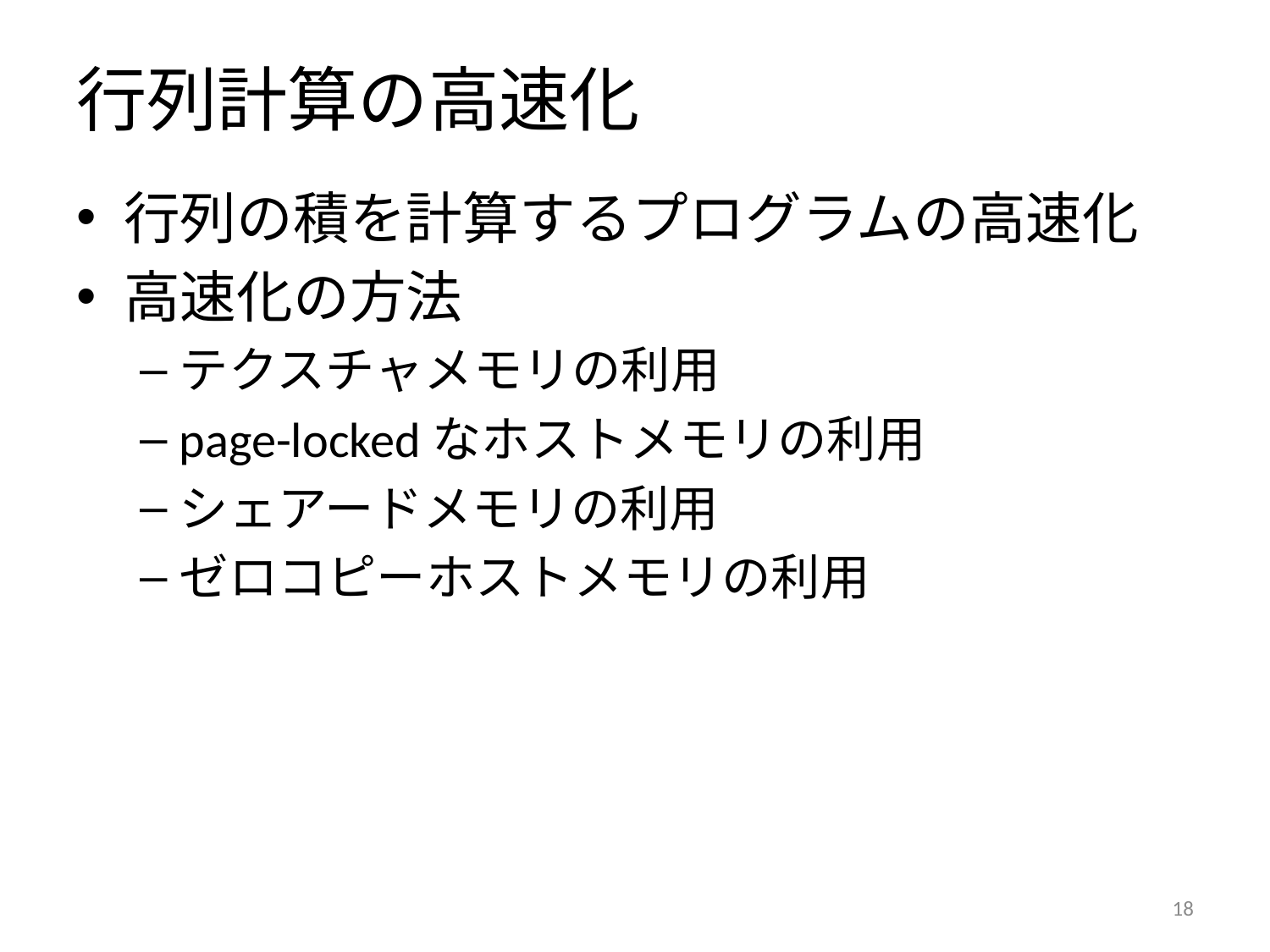

# 行列計算の高速化
行列の積を計算するプログラムの高速化
高速化の方法
テクスチャメモリの利用
page-lockedなホストメモリの利用
シェアードメモリの利用
ゼロコピーホストメモリの利用
18